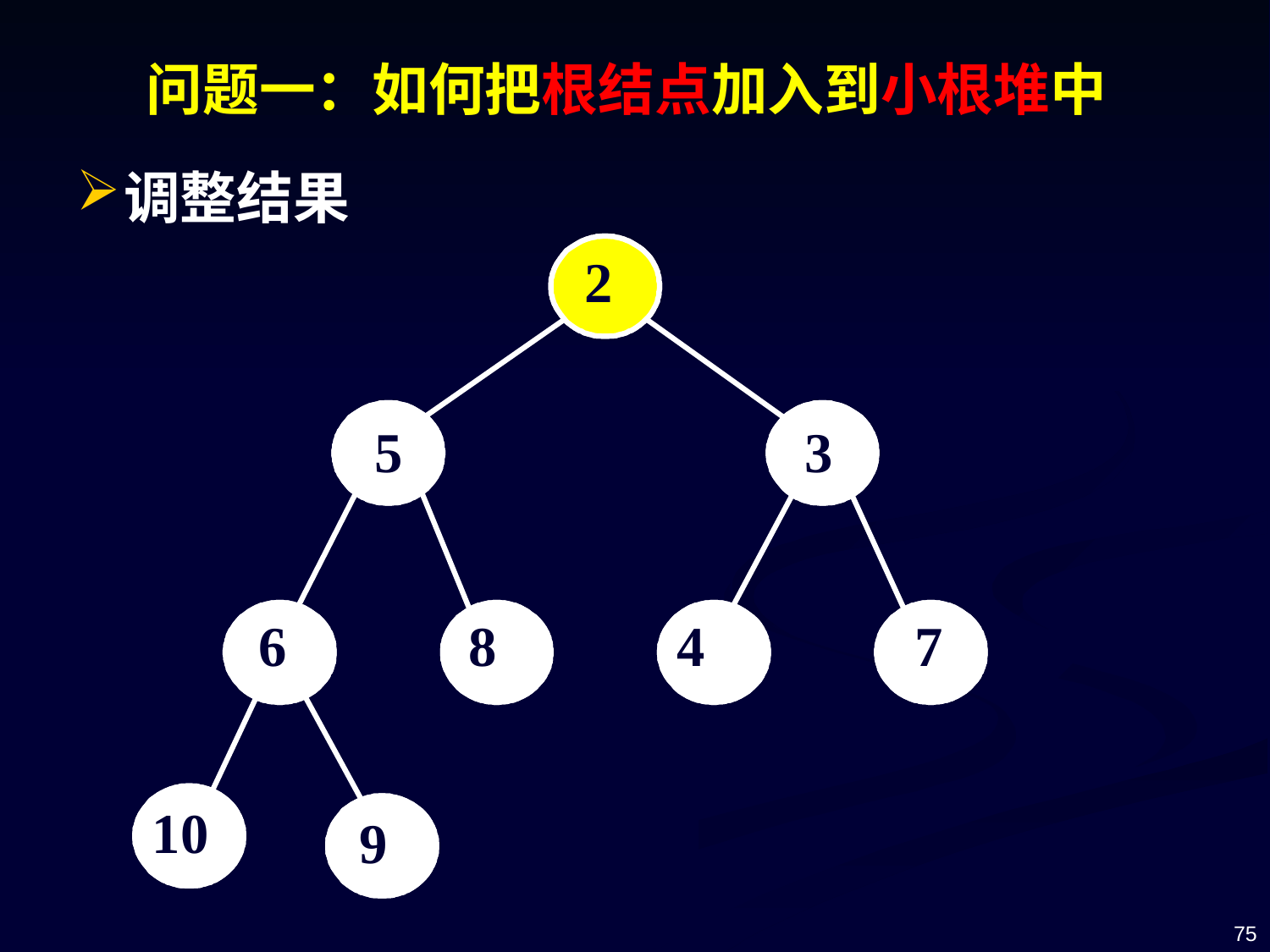

# 问题一：如何把根结点加入到小根堆中
调整结果

2

5
3

6
 8
4
  7

10

 9
75